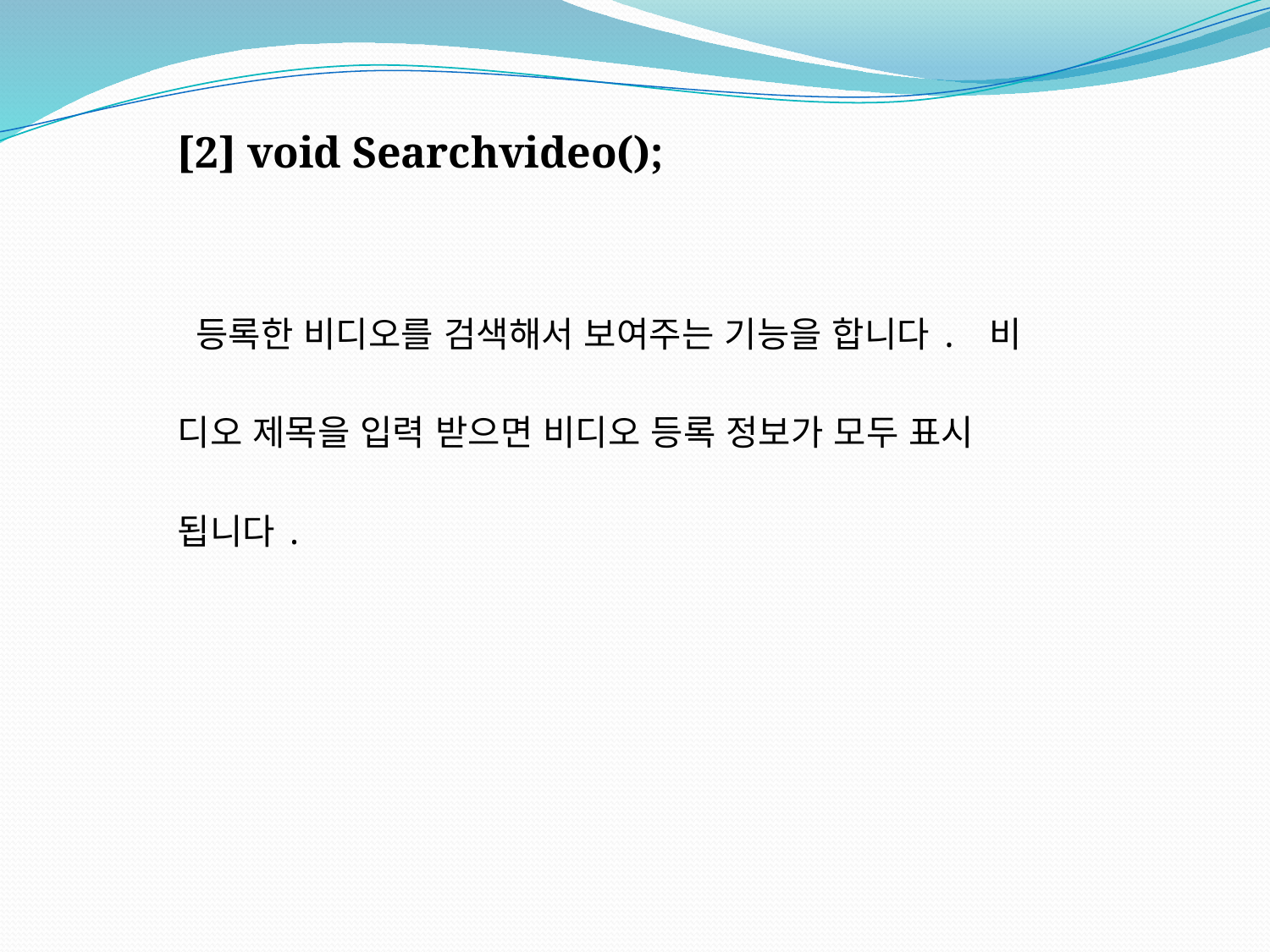

[2] void Searchvideo();

 등록한 비디오를 검색해서 보여주는 기능을 합니다. 비

디오 제목을 입력 받으면 비디오 등록 정보가 모두 표시

됩니다.